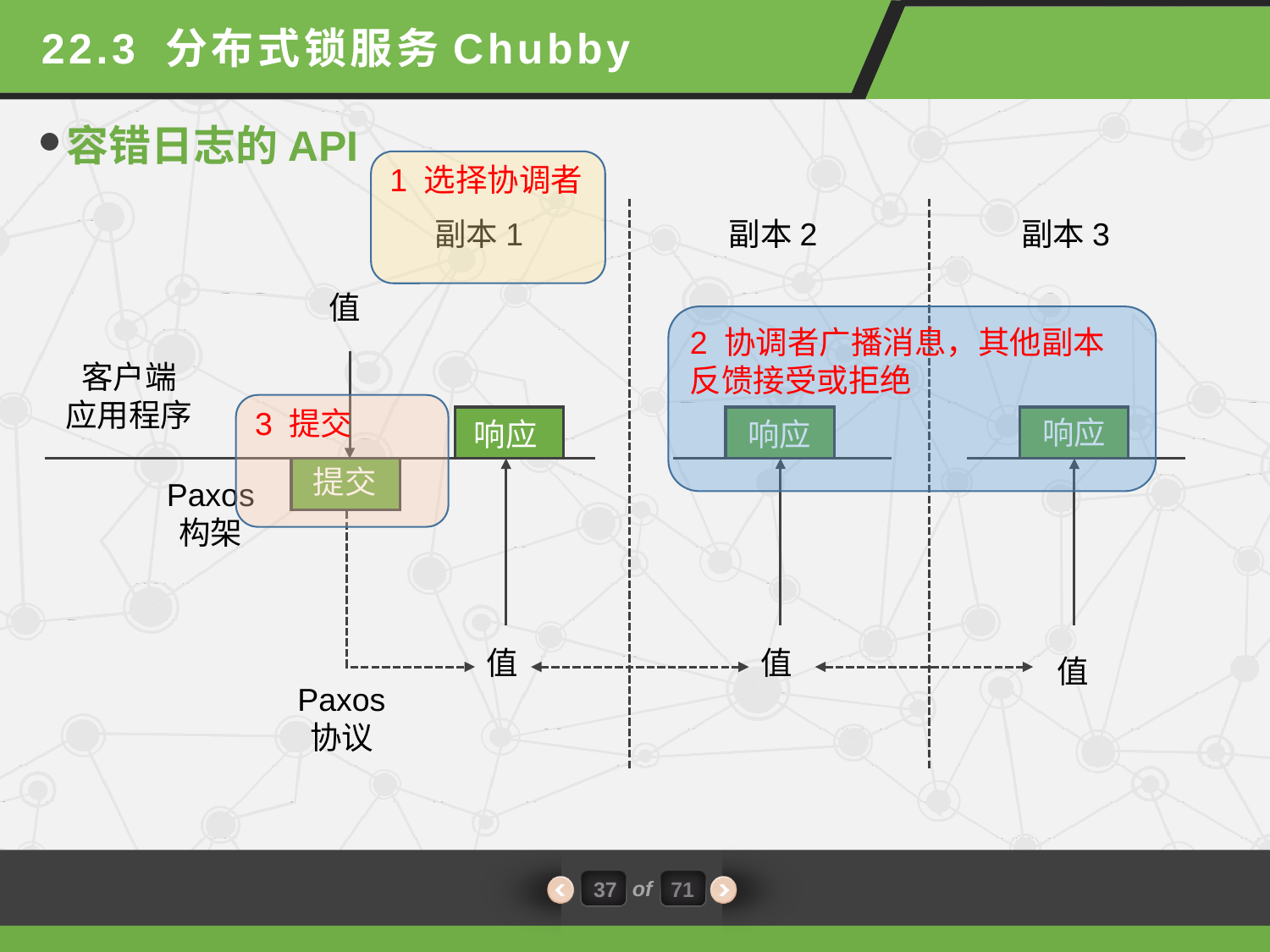

22.3 分布式锁服务Chubby
容错日志的API

1 选择协调者

副本1
副本2
副本3
值
客户端
应用程序
响应

响应
响应
提交

Paxos
构架

值
值
值
Paxos
协议
2 协调者广播消息，其他副本反馈接受或拒绝

3 提交

37